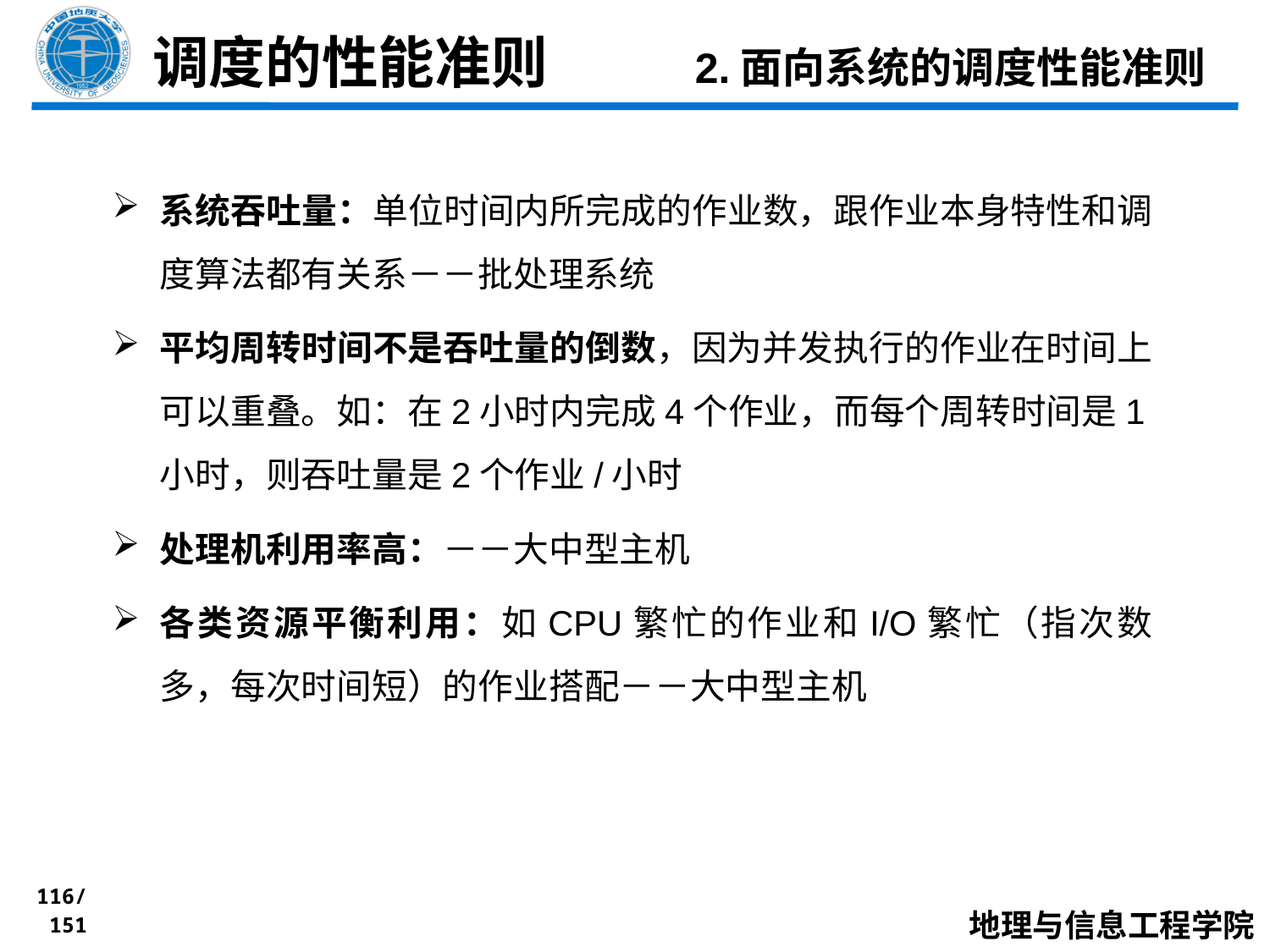

调度的性能准则
2.面向系统的调度性能准则
系统吞吐量：单位时间内所完成的作业数，跟作业本身特性和调度算法都有关系－－批处理系统
平均周转时间不是吞吐量的倒数，因为并发执行的作业在时间上可以重叠。如：在2小时内完成4个作业，而每个周转时间是1小时，则吞吐量是2个作业/小时
处理机利用率高：－－大中型主机
各类资源平衡利用：如CPU繁忙的作业和I/O繁忙（指次数多，每次时间短）的作业搭配－－大中型主机